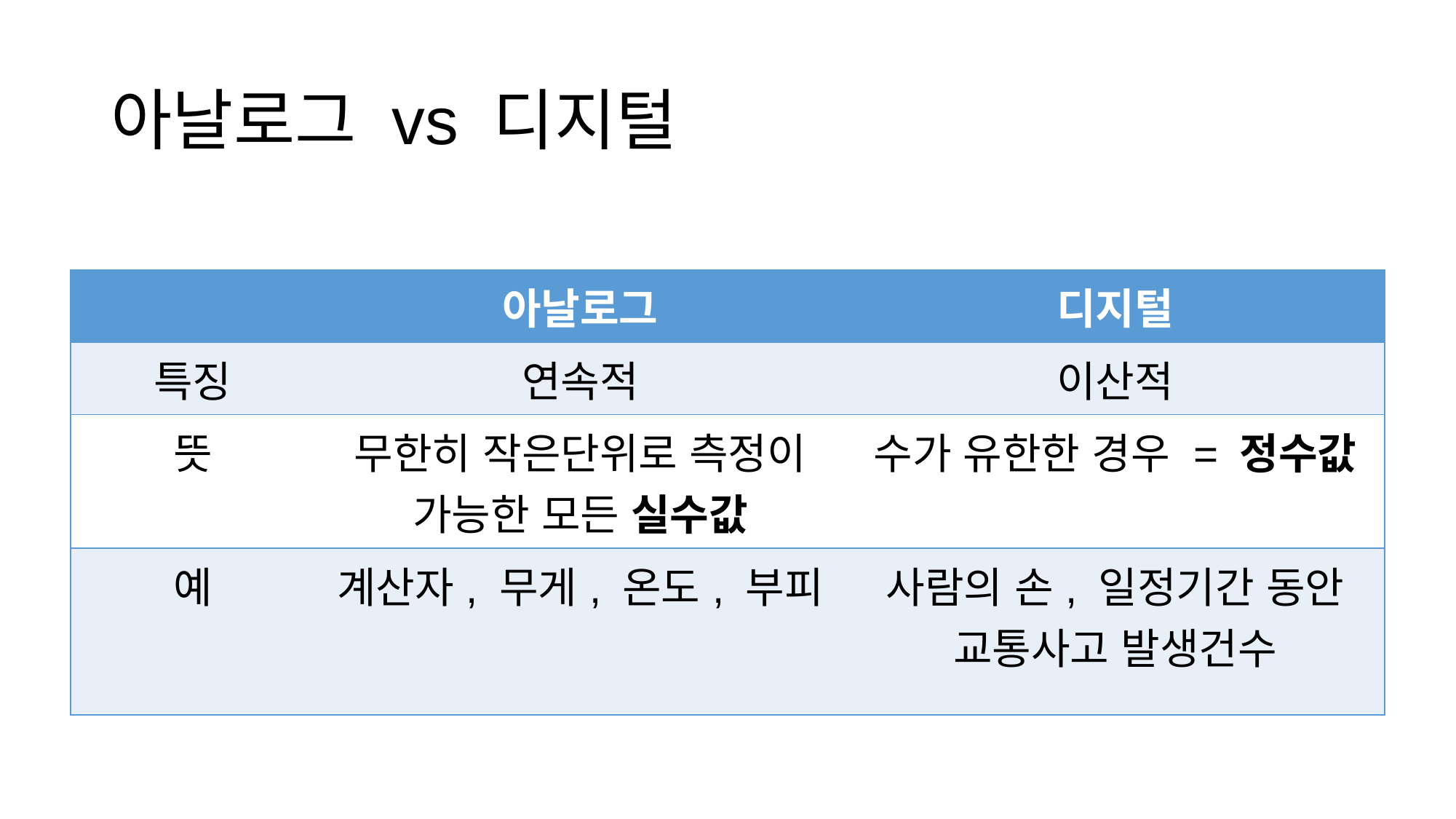

# 아날로그 vs 디지털
|  | 아날로그 | 디지털 |
| --- | --- | --- |
| 특징 | 연속적 | 이산적 |
| 뜻 | 무한히 작은단위로 측정이 가능한 모든 실수값 | 수가 유한한 경우 = 정수값 |
| 예 | 계산자, 무게, 온도, 부피 | 사람의 손, 일정기간 동안 교통사고 발생건수 |